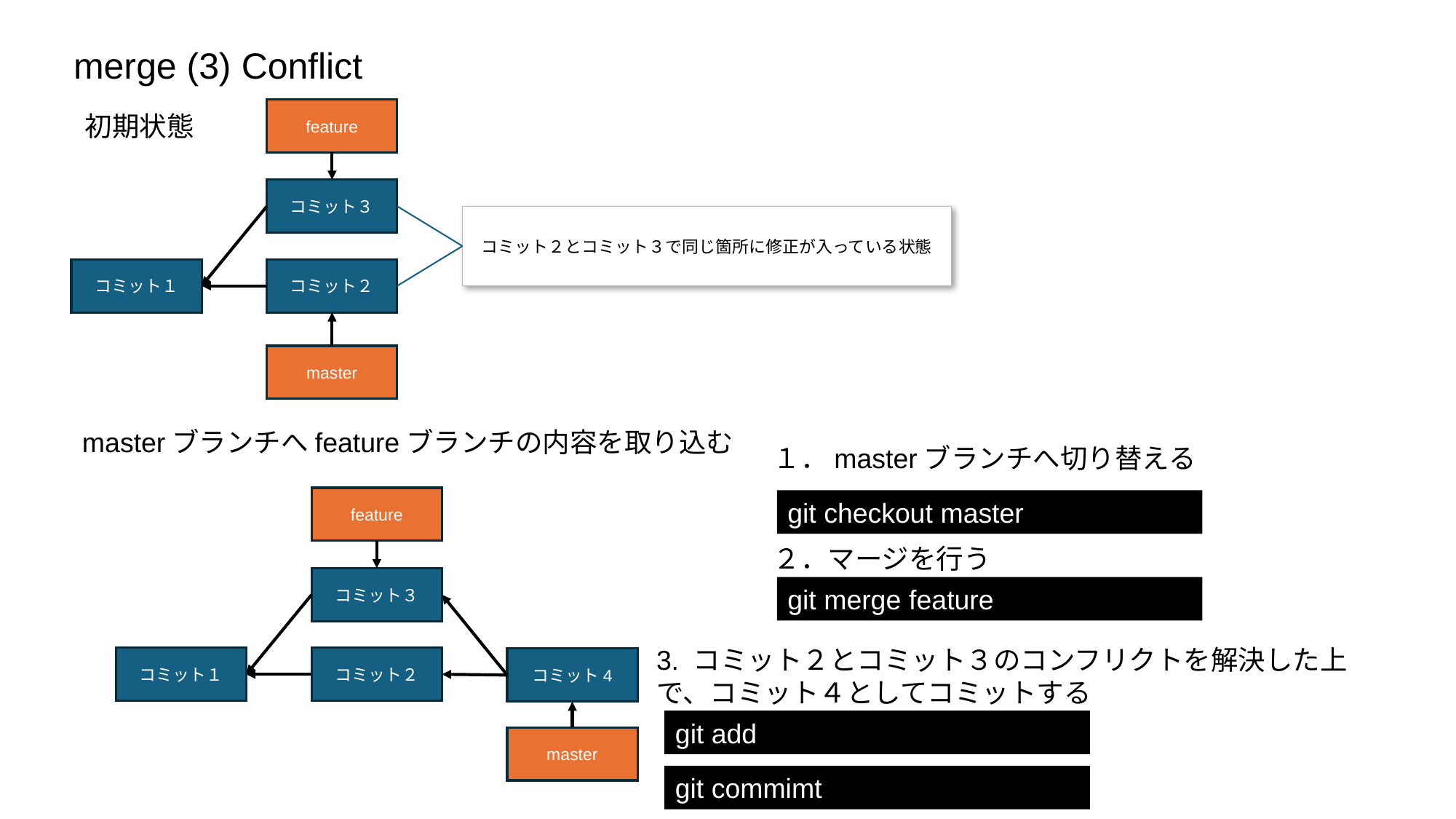

merge (3) Conflict
feature
コミット３
コミット２とコミット３で同じ箇所に修正が入っている状態
コミット１
コミット２
master
初期状態
masterブランチへfeatureブランチの内容を取り込む
１．masterブランチへ切り替える
feature
コミット３
コミット１
コミット２
コミット4
master
git checkout master
２．マージを行う
git merge feature
3. コミット２とコミット３のコンフリクトを解決した上で、コミット４としてコミットする
git add
git commimt